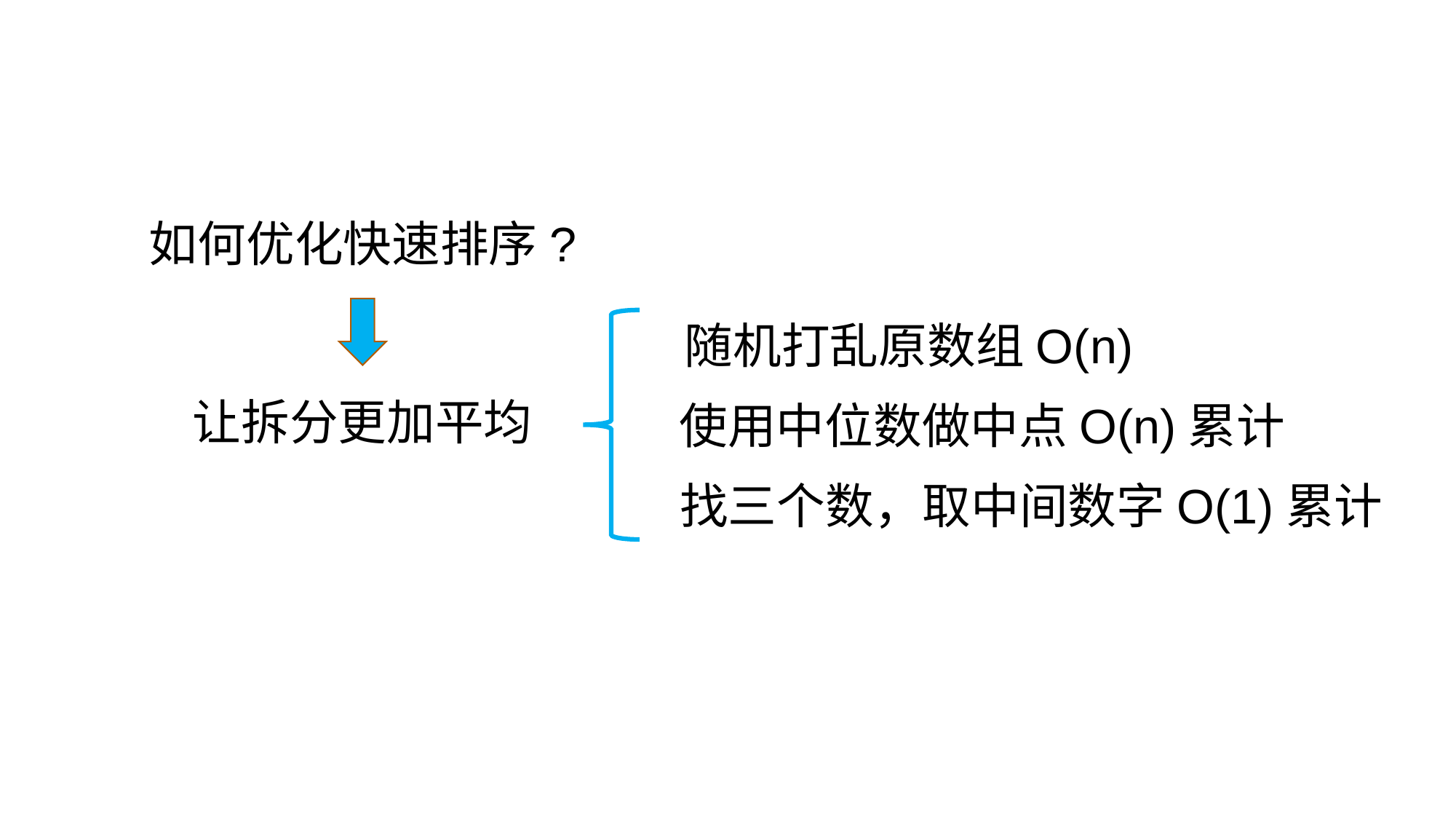

如何优化快速排序?

随机打乱原数组O(n)
让拆分更加平均
使用中位数做中点O(n)累计
找三个数，取中间数字O(1)累计